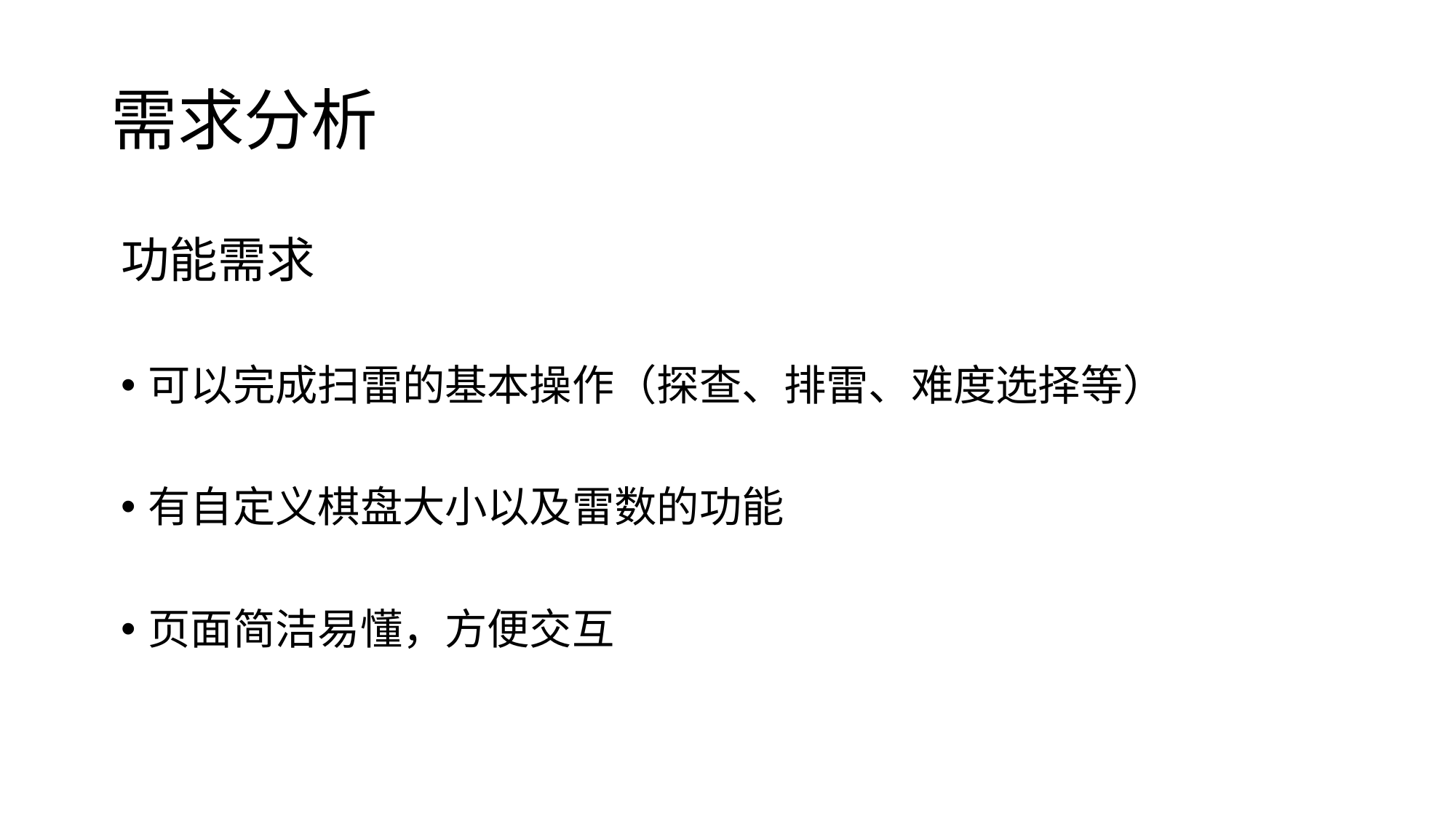

# 需求分析
功能需求

可以完成扫雷的基本操作（探查、排雷、难度选择等）

有自定义棋盘大小以及雷数的功能

页面简洁易懂，方便交互